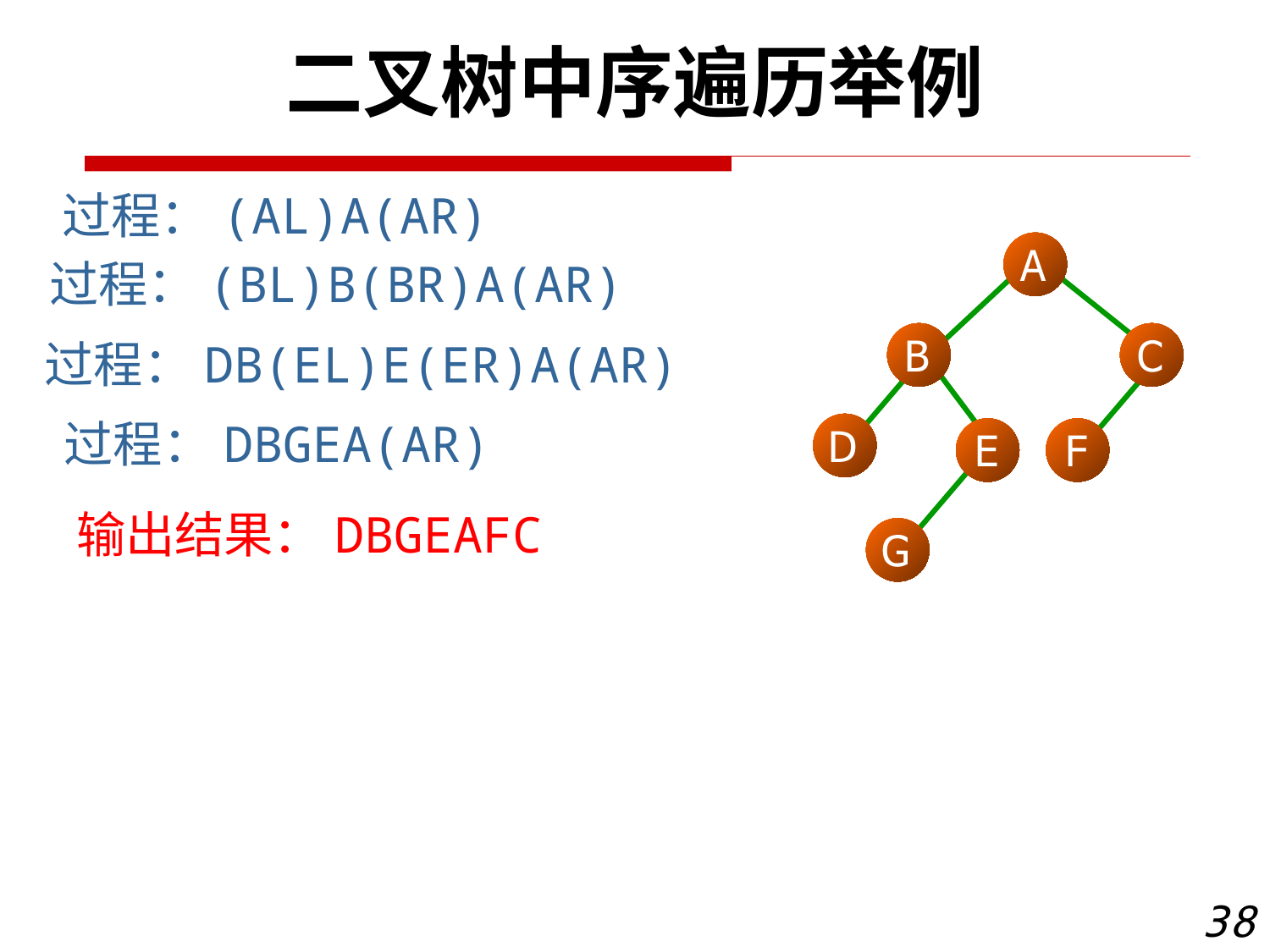

二叉树中序遍历举例
过程：(AL)A(AR)
A

B
C

D
E
F

G
过程：(BL)B(BR)A(AR)
过程：DB(EL)E(ER)A(AR)
过程：DBGEA(AR)
输出结果：DBGEAFC

38